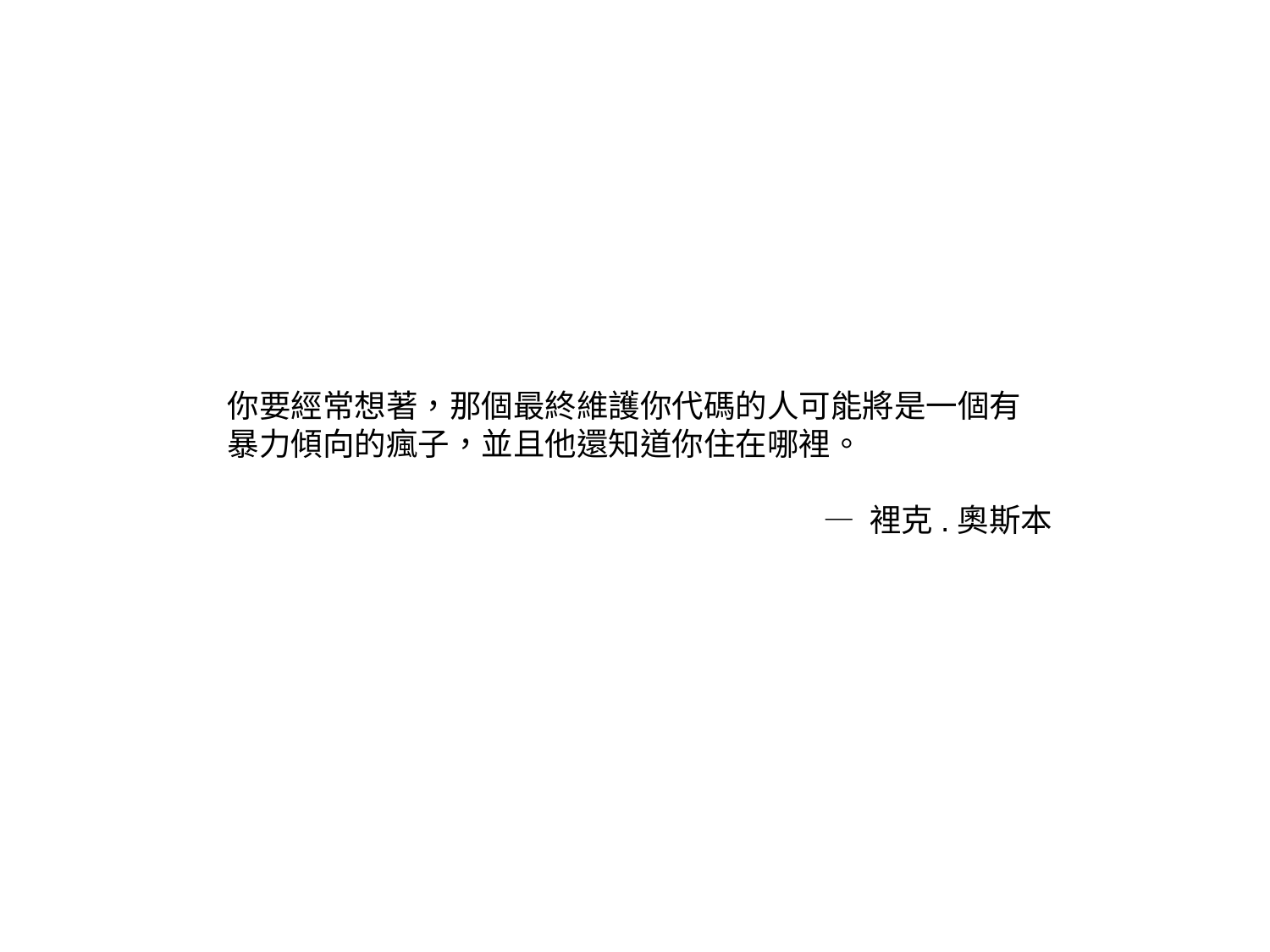

你要經常想著，那個最終維護你代碼的人可能將是一個有暴力傾向的瘋子，並且他還知道你住在哪裡。

— 裡克.奧斯本